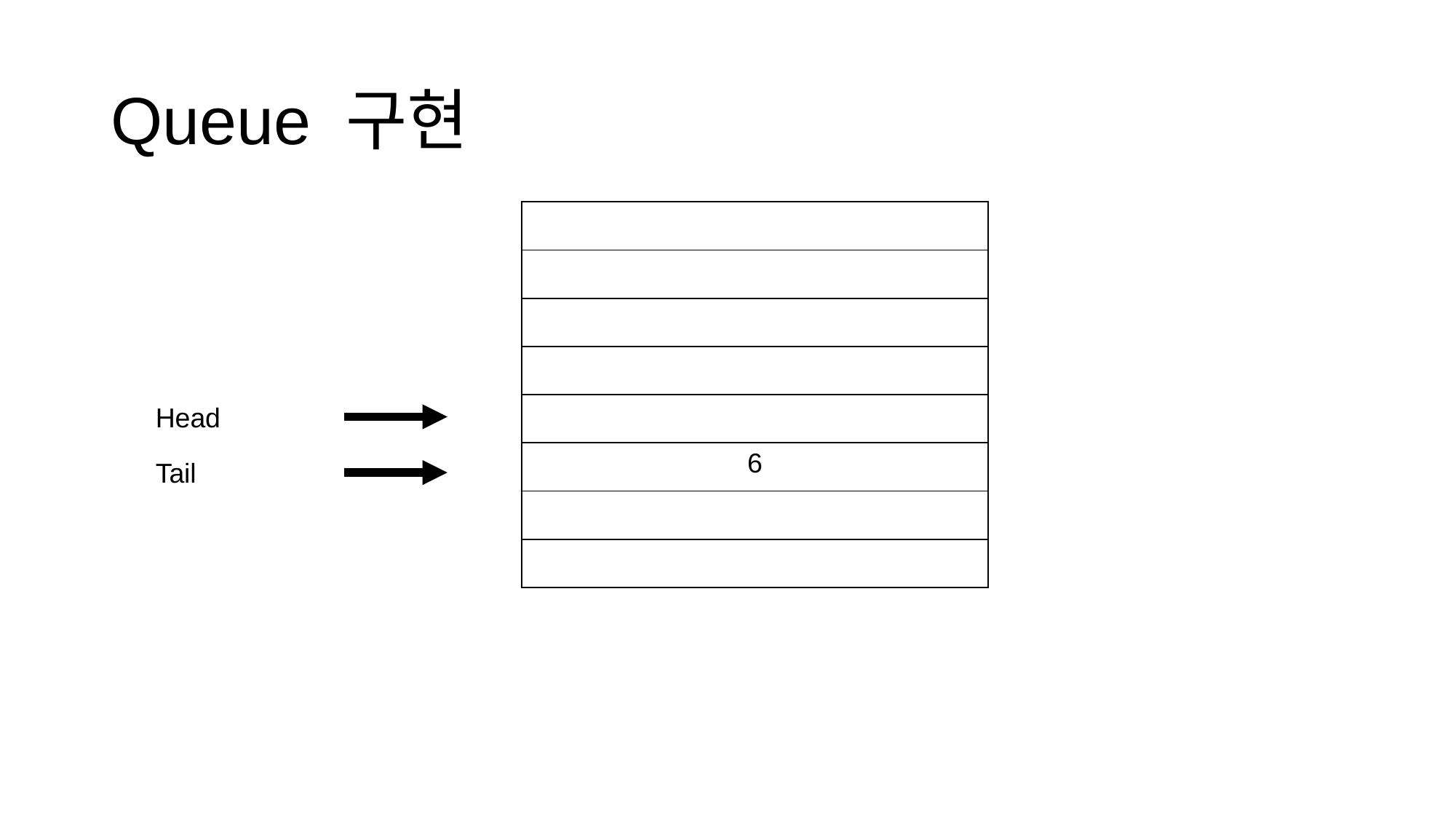

# Queue 구현
|  |
| --- |
|  |
|  |
|  |
|  |
| 6 |
|  |
|  |
Head
Tail